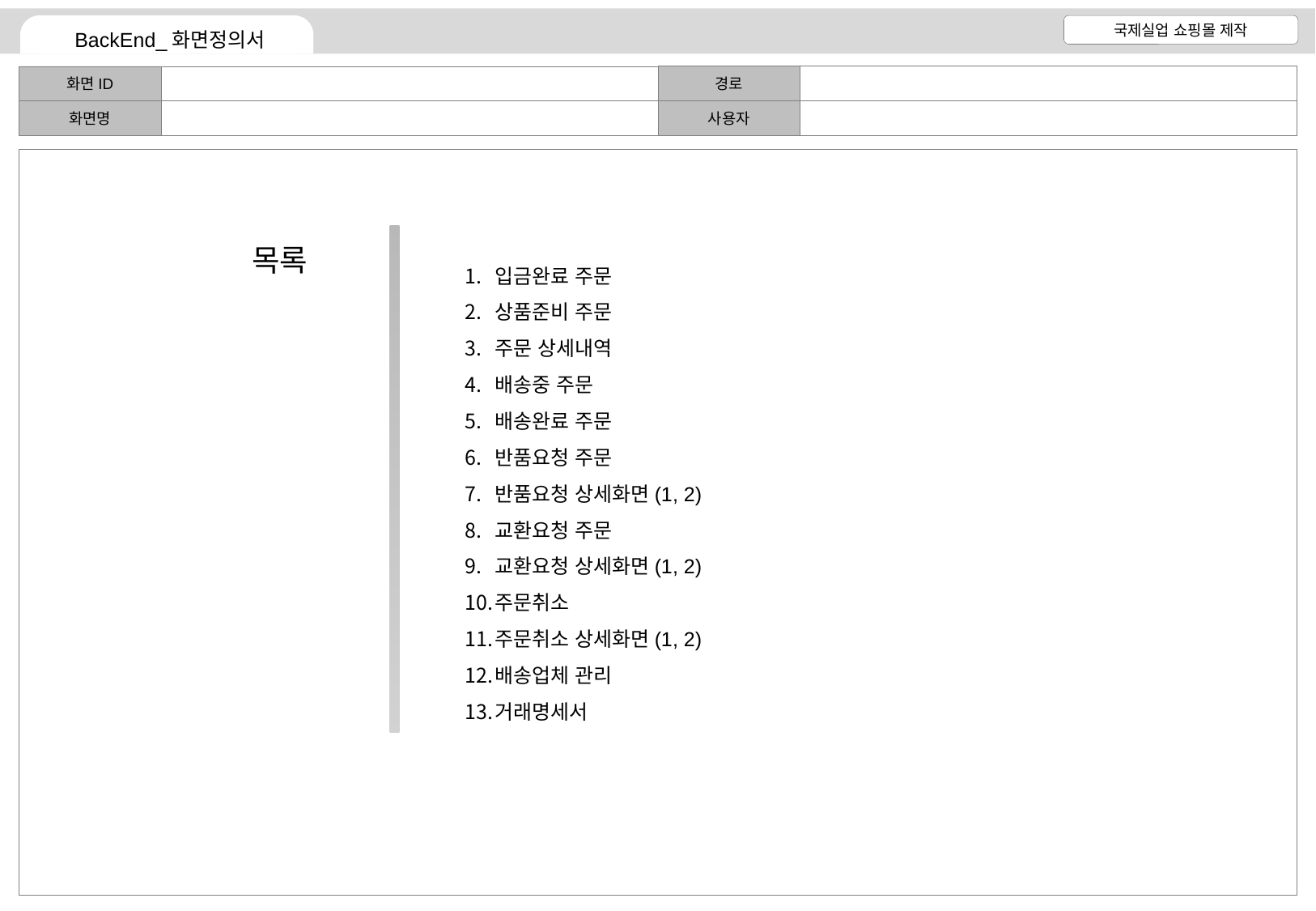

목록
입금완료 주문
상품준비 주문
주문 상세내역
배송중 주문
배송완료 주문
반품요청 주문
반품요청 상세화면(1, 2)
교환요청 주문
교환요청 상세화면(1, 2)
주문취소
주문취소 상세화면(1, 2)
배송업체 관리
거래명세서